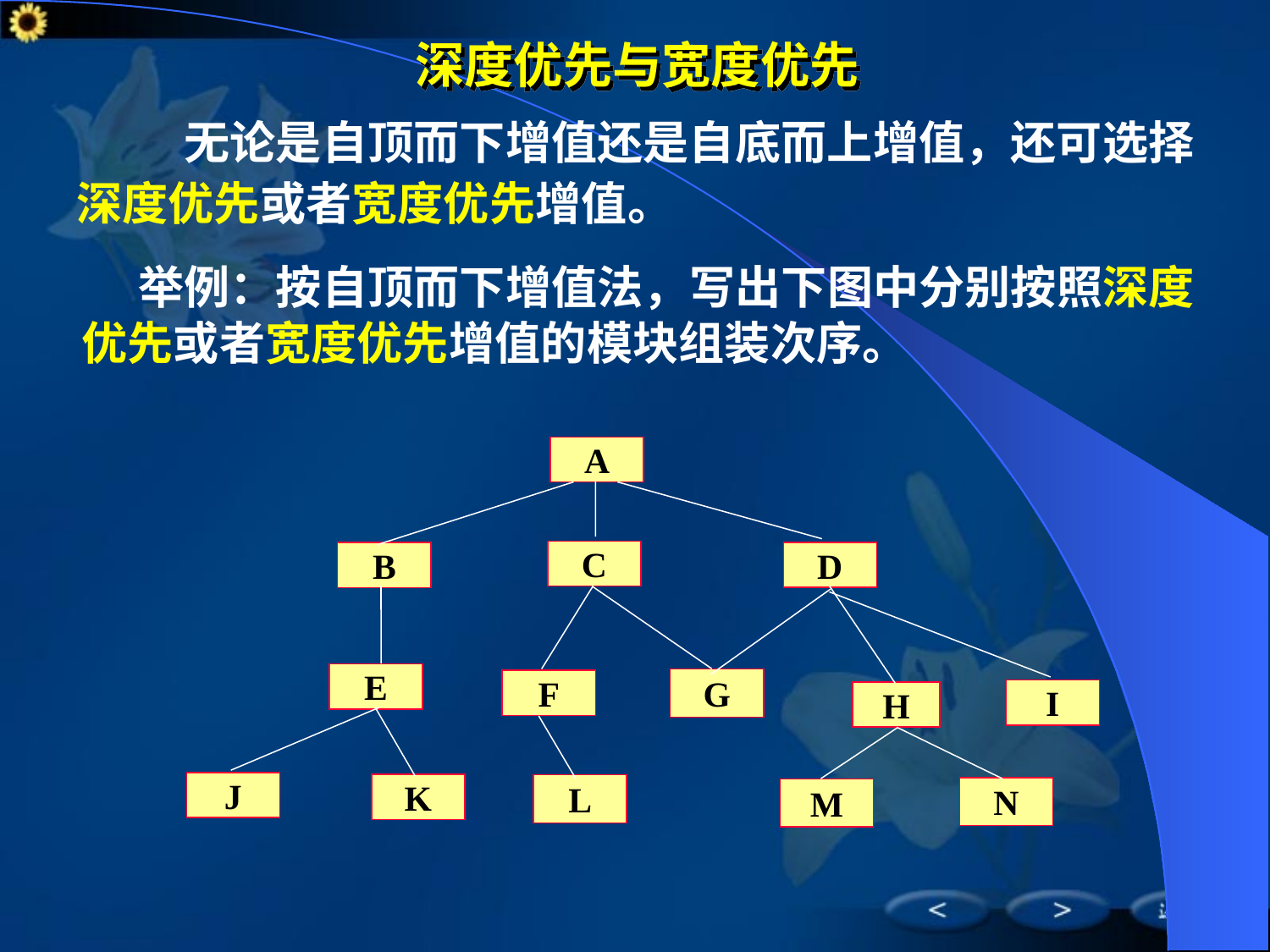

# 深度优先与宽度优先
	     无论是自顶而下增值还是自底而上增值，还可选择
深度优先或者宽度优先增值。
    举例：按自顶而下增值法，写出下图中分别按照深度优先或者宽度优先增值的模块组装次序。
A

C
D
B

E
G
F
I
H

J
K
L
N
M